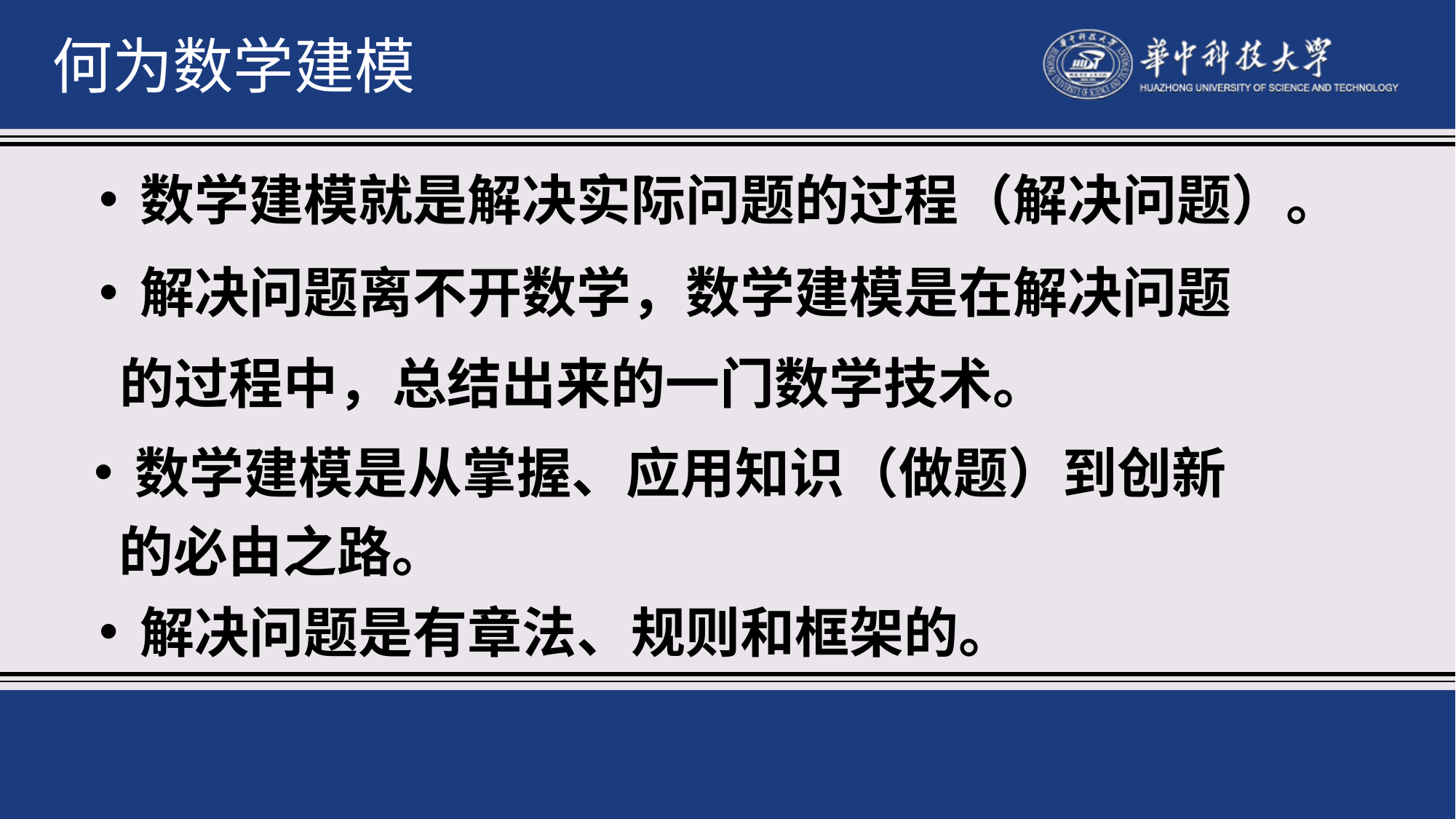

何为数学建模
数学建模就是解决实际问题的过程（解决问题）。
解决问题离不开数学，数学建模是在解决问题
  的过程中，总结出来的一门数学技术。
数学建模是从掌握、应用知识（做题）到创新
  的必由之路。
解决问题是有章法、规则和框架的。